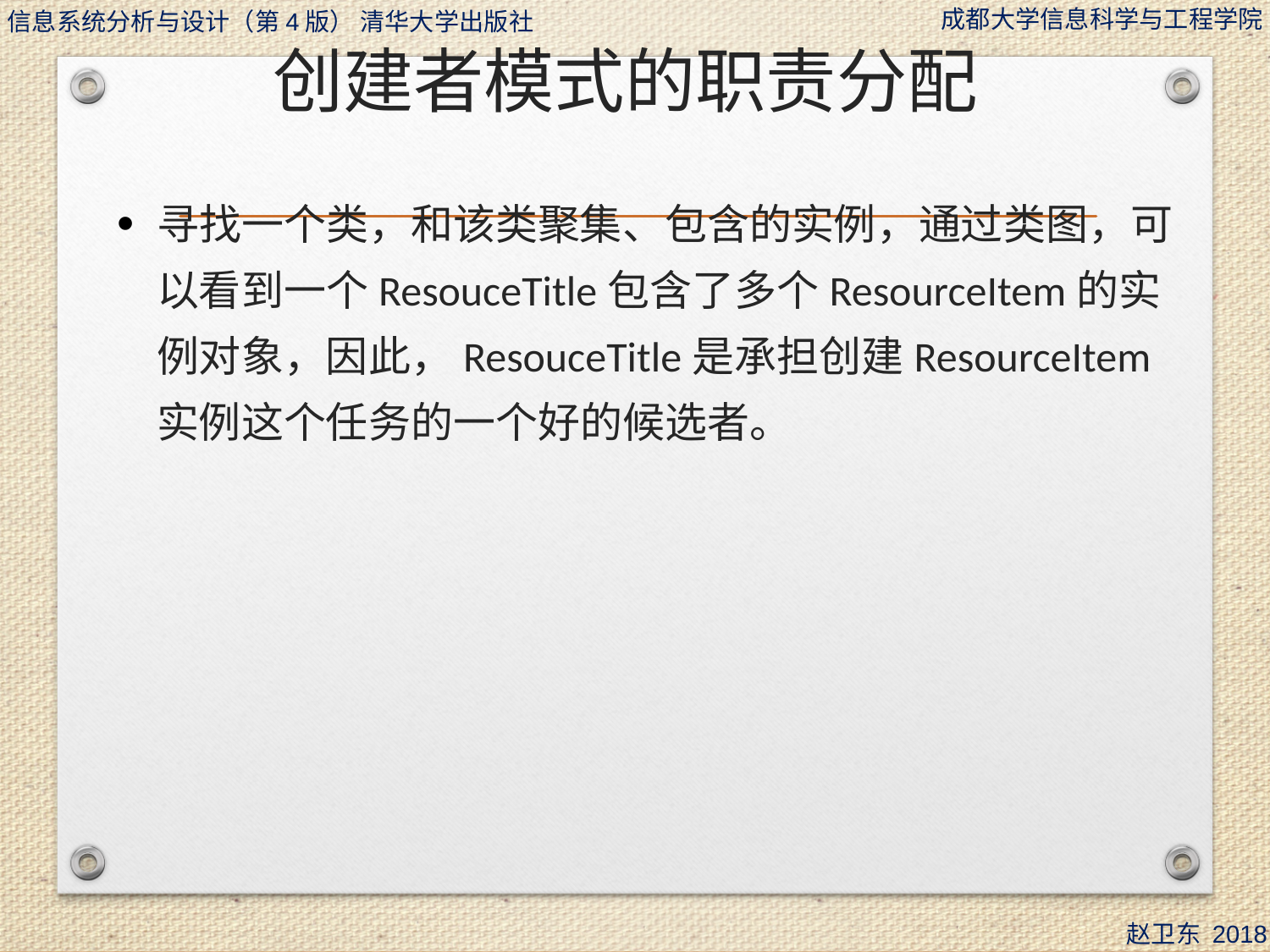

# 创建者模式的职责分配
寻找一个类，和该类聚集、包含的实例，通过类图，可以看到一个ResouceTitle包含了多个ResourceItem的实例对象，因此，ResouceTitle是承担创建ResourceItem实例这个任务的一个好的候选者。